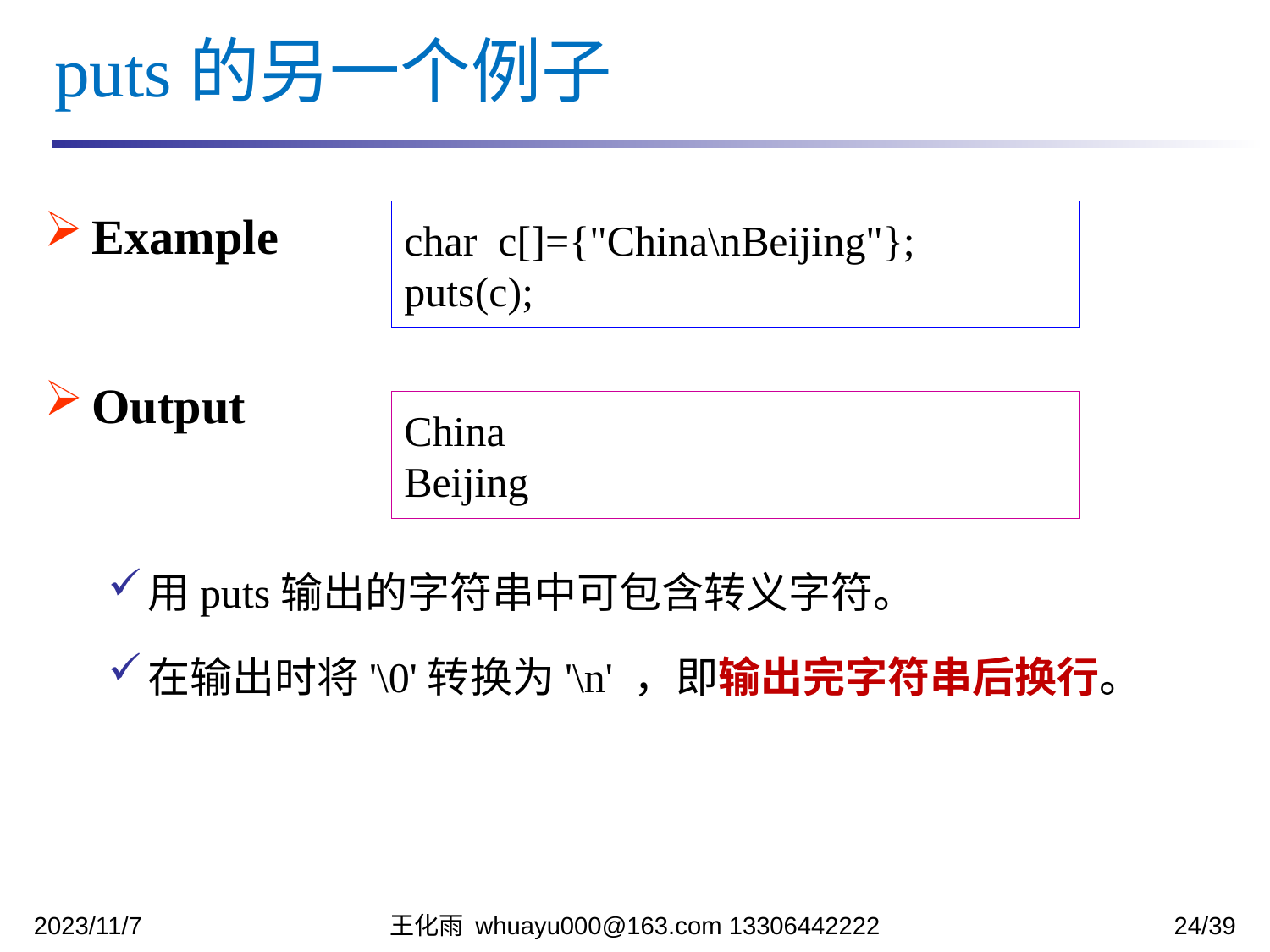

puts的另一个例子
Example

Output

用puts输出的字符串中可包含转义字符。
在输出时将'\0'转换为'\n' ，即输出完字符串后换行。

char  c[]={"China\nBeijing"};
puts(c);
China
Beijing
2023/11/7
王化雨 whuayu000@163.com 13306442222
24/39